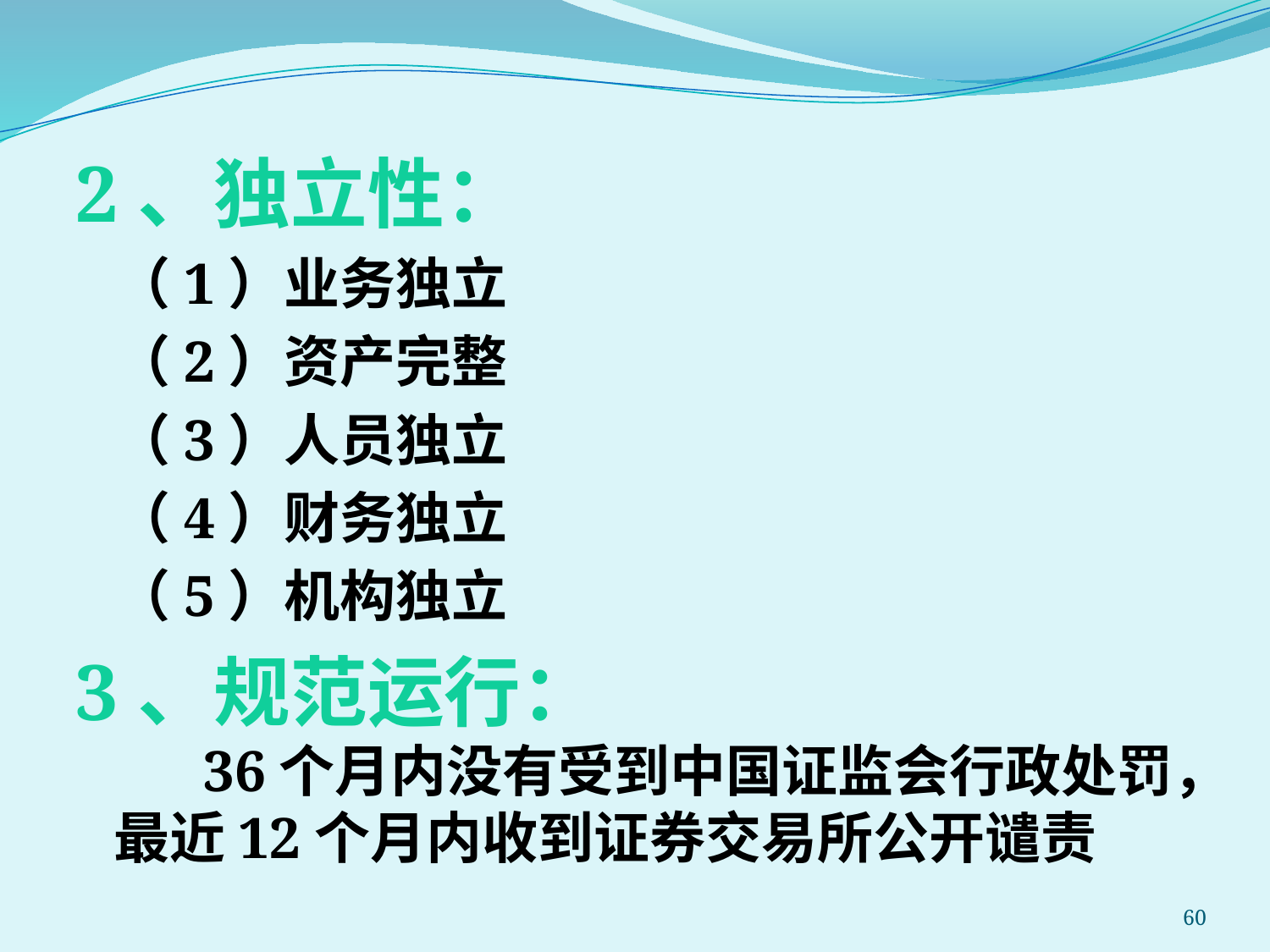

2、独立性：
  （1）业务独立
  （2）资产完整
  （3）人员独立
  （4）财务独立
  （5）机构独立
3、规范运行：
      36个月内没有受到中国证监会行政处罚，最近12个月内收到证券交易所公开谴责

60